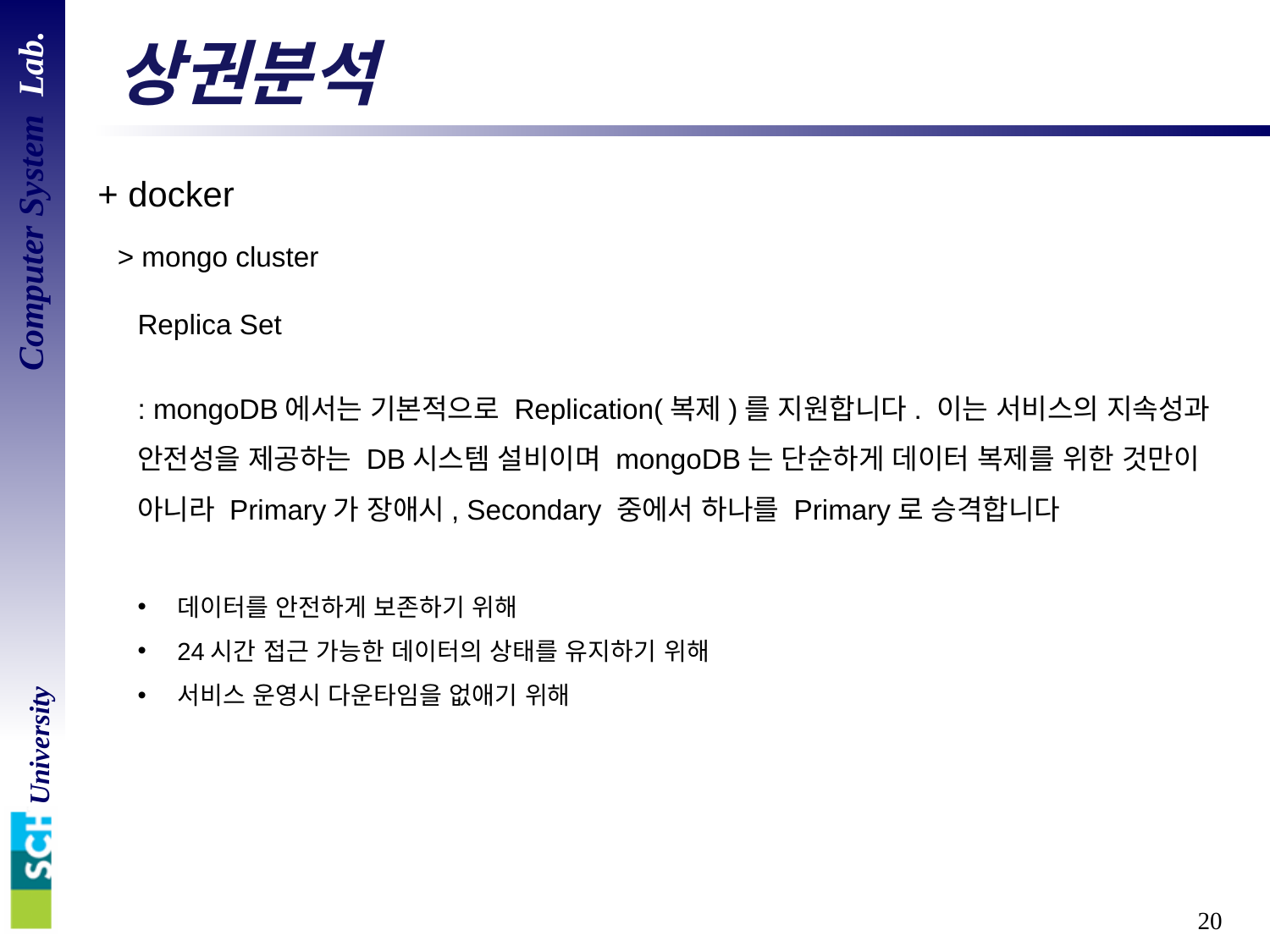

# 상권분석
+ docker
> mongo cluster
Replica Set

: mongoDB에서는 기본적으로 Replication(복제)를 지원합니다. 이는 서비스의 지속성과 안전성을 제공하는 DB시스템 설비이며 mongoDB는 단순하게 데이터 복제를 위한 것만이 아니라 Primary가 장애시, Secondary 중에서 하나를 Primary로 승격합니다

데이터를 안전하게 보존하기 위해
24시간 접근 가능한 데이터의 상태를 유지하기 위해
서비스 운영시 다운타임을 없애기 위해